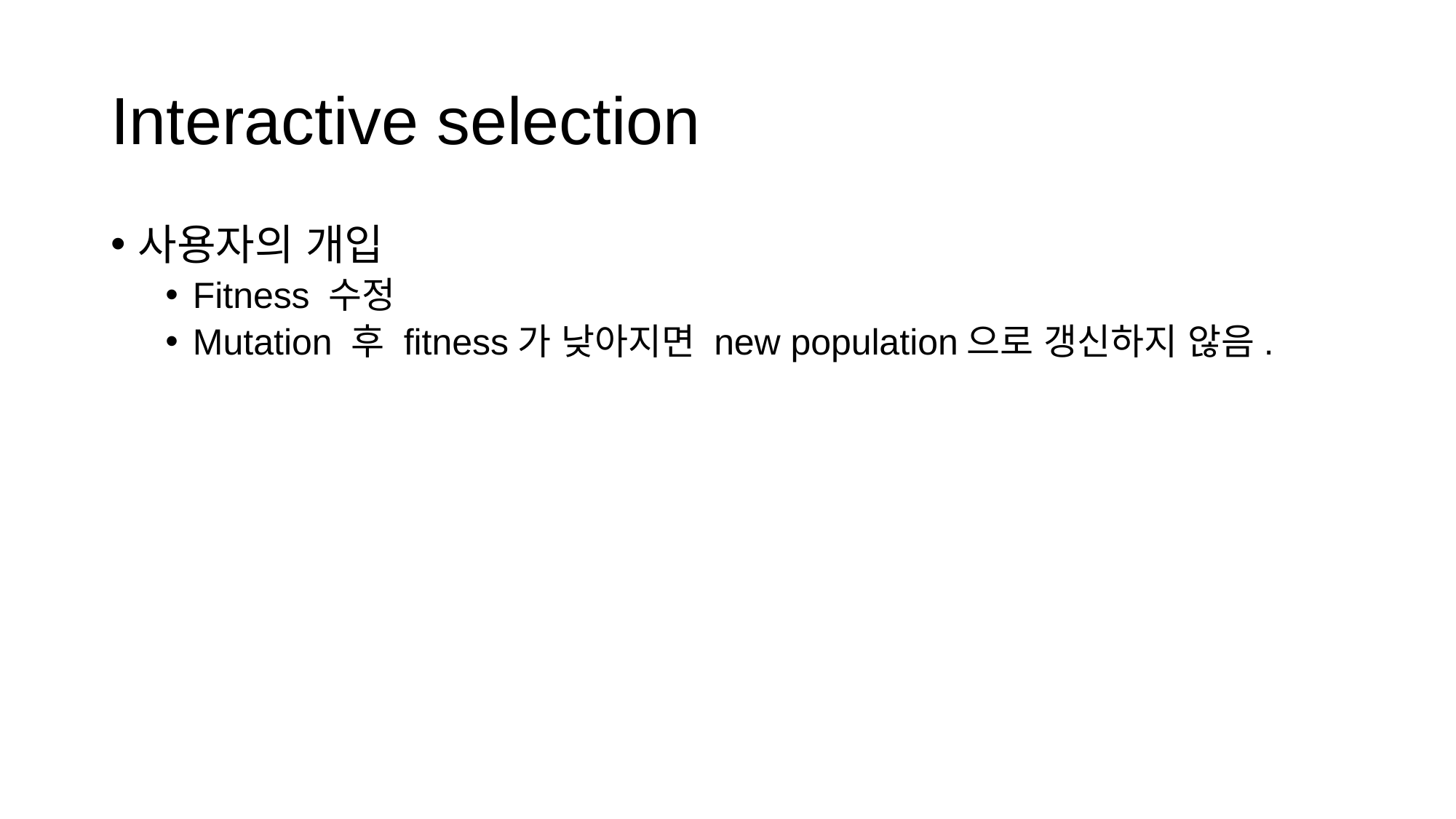

# Interactive selection
사용자의 개입
Fitness 수정
Mutation 후 fitness가 낮아지면 new population으로 갱신하지 않음.